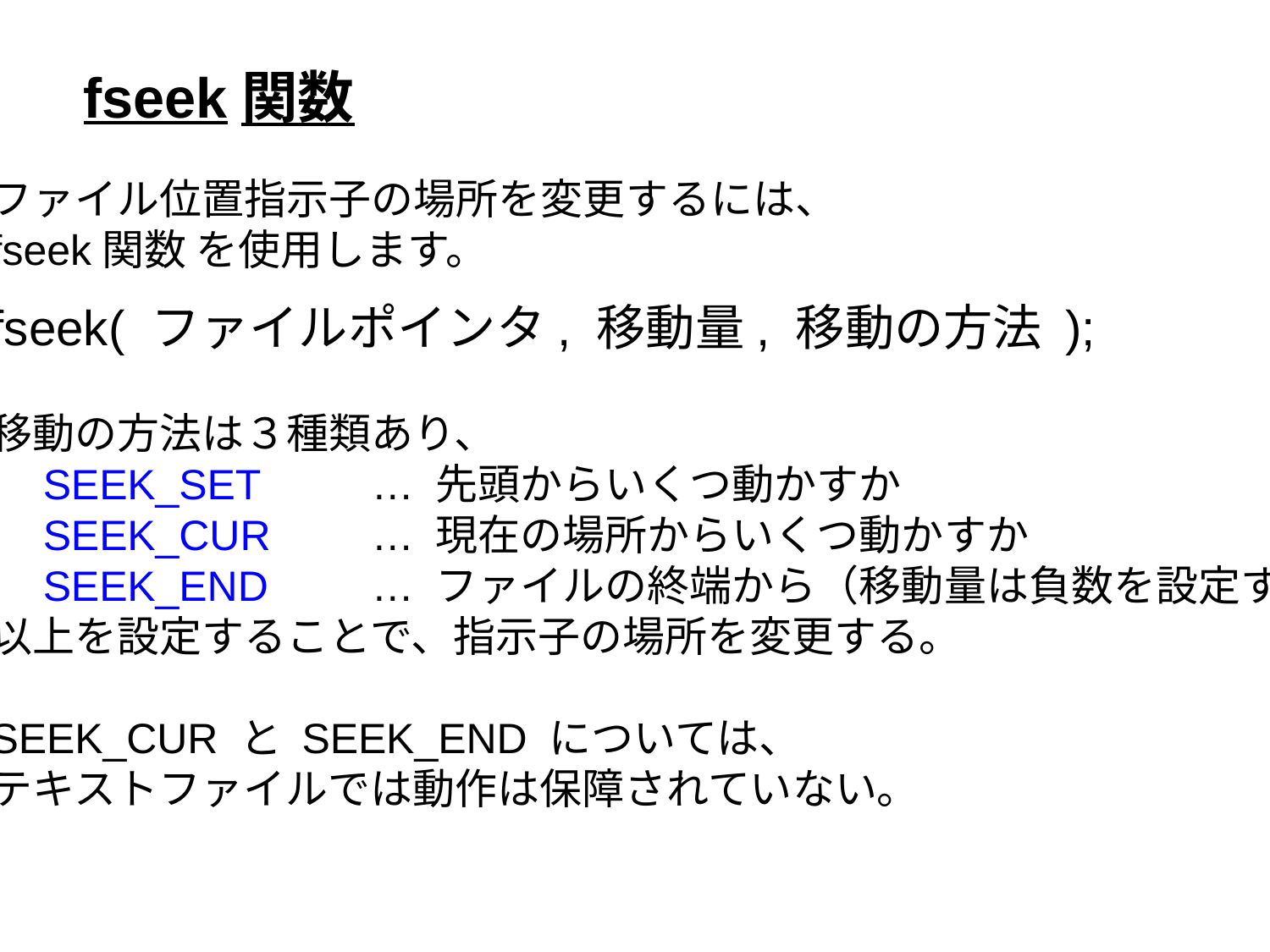

fseek関数
ファイル位置指示子の場所を変更するには、
fseek関数 を使用します。

fseek( ファイルポインタ, 移動量, 移動の方法 );

移動の方法は３種類あり、
　SEEK_SET	… 先頭からいくつ動かすか
　SEEK_CUR	… 現在の場所からいくつ動かすか
　SEEK_END	… ファイルの終端から（移動量は負数を設定する）
以上を設定することで、指示子の場所を変更する。

SEEK_CUR と SEEK_END については、
テキストファイルでは動作は保障されていない。